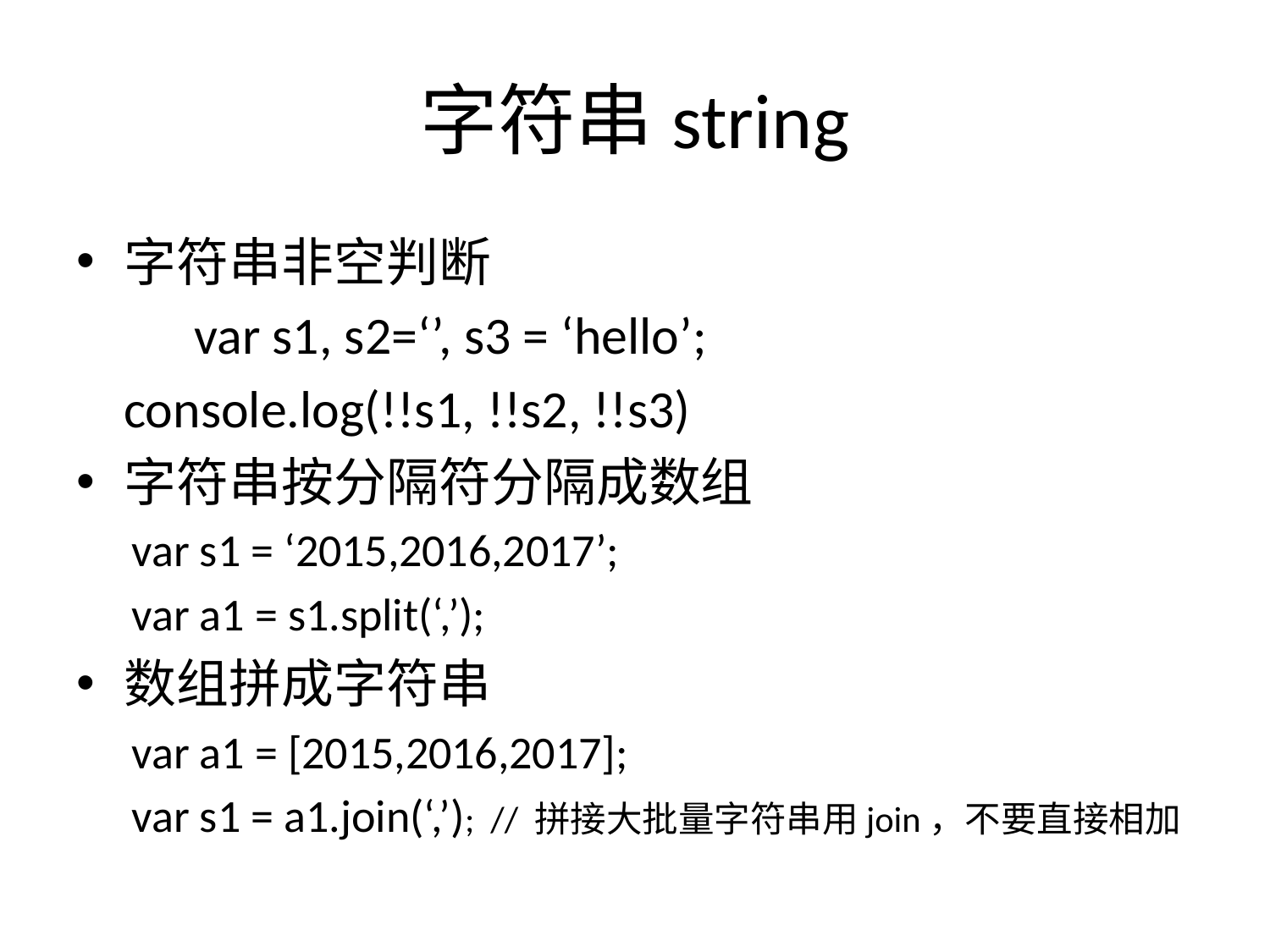

# 字符串string
字符串非空判断
	var s1, s2=‘’, s3 = ‘hello’;
    console.log(!!s1, !!s2, !!s3)
字符串按分隔符分隔成数组
var s1 = ‘2015,2016,2017’;
var a1 = s1.split(‘,’);
数组拼成字符串
var a1 = [2015,2016,2017];
var s1 = a1.join(‘,’);  // 拼接大批量字符串用join，不要直接相加